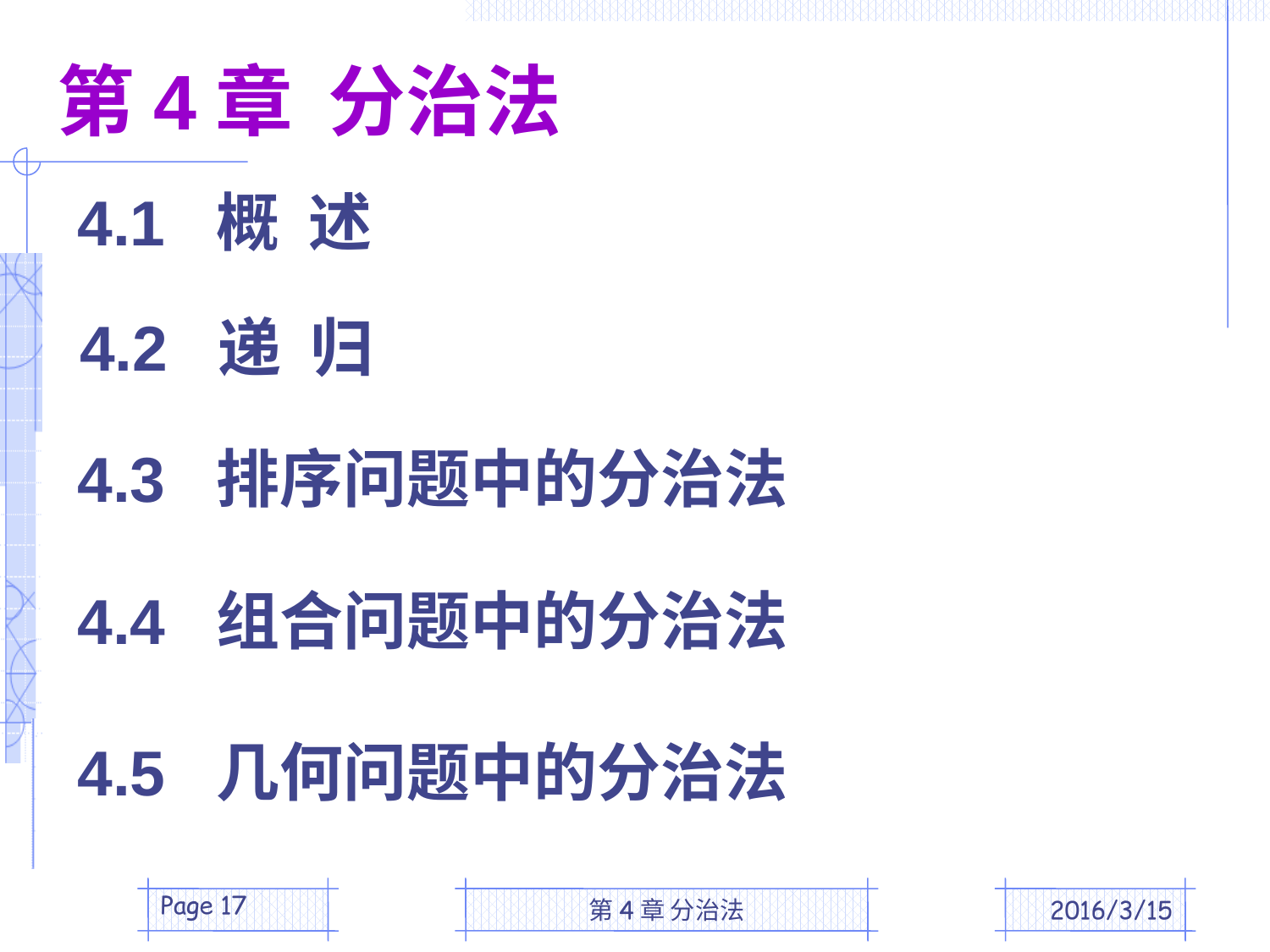

第4章  分治法
4.1  概  述
4.2  递  归
4.3  排序问题中的分治法
4.4  组合问题中的分治法
4.5  几何问题中的分治法
Page 17
第4章 分治法
2016/3/15